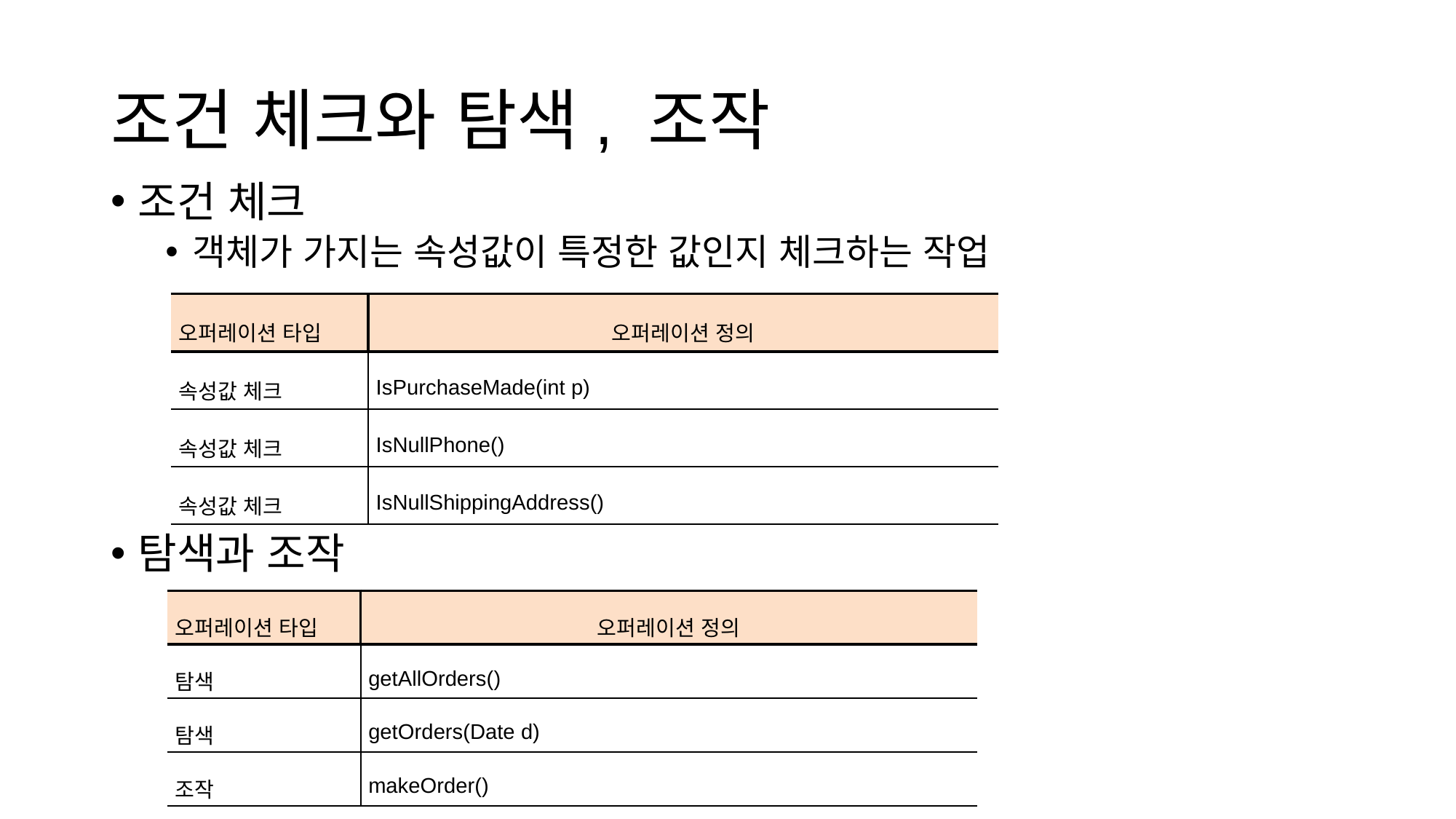

# 조건 체크와 탐색, 조작
조건 체크
객체가 가지는 속성값이 특정한 값인지 체크하는 작업

탐색과 조작
| 오퍼레이션 타입 | 오퍼레이션 정의 |
| --- | --- |
| 속성값 체크 | IsPurchaseMade(int p) |
| 속성값 체크 | IsNullPhone() |
| 속성값 체크 | IsNullShippingAddress() |
| 오퍼레이션 타입 | 오퍼레이션 정의 |
| --- | --- |
| 탐색 | getAllOrders() |
| 탐색 | getOrders(Date d) |
| 조작 | makeOrder() |